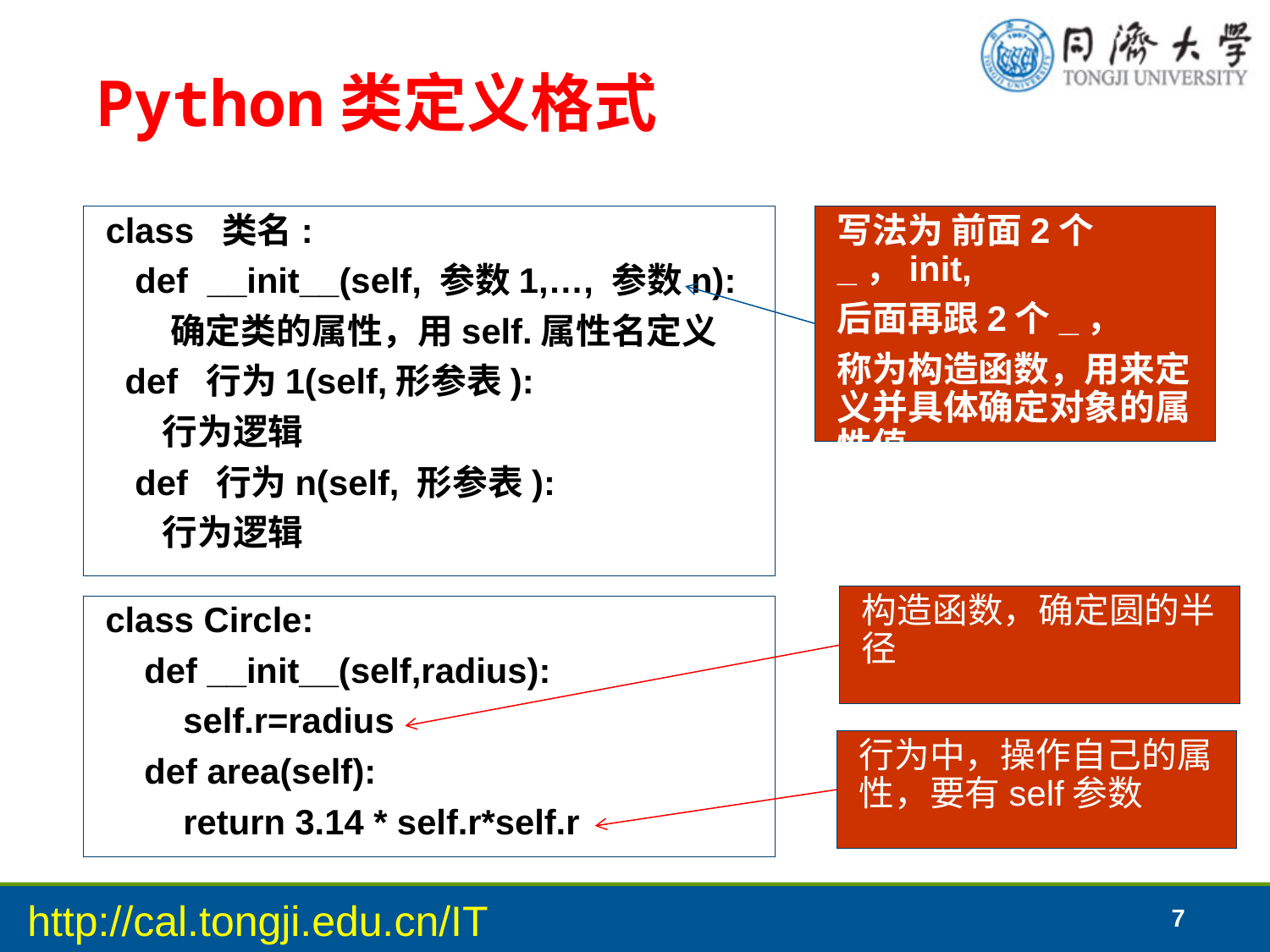

# Python类定义格式
class  类名:
   def  __init__(self, 参数1,…, 参数n):
       确定类的属性，用self.属性名定义
  def  行为1(self,形参表):
      行为逻辑
   def  行为n(self, 形参表):
      行为逻辑
写法为 前面2个_，init,
后面再跟2个_，
称为构造函数，用来定义并具体确定对象的属性值
构造函数，确定圆的半径
class Circle:
    def __init__(self,radius):
        self.r=radius
    def area(self):
        return 3.14 * self.r*self.r
行为中，操作自己的属性，要有self参数